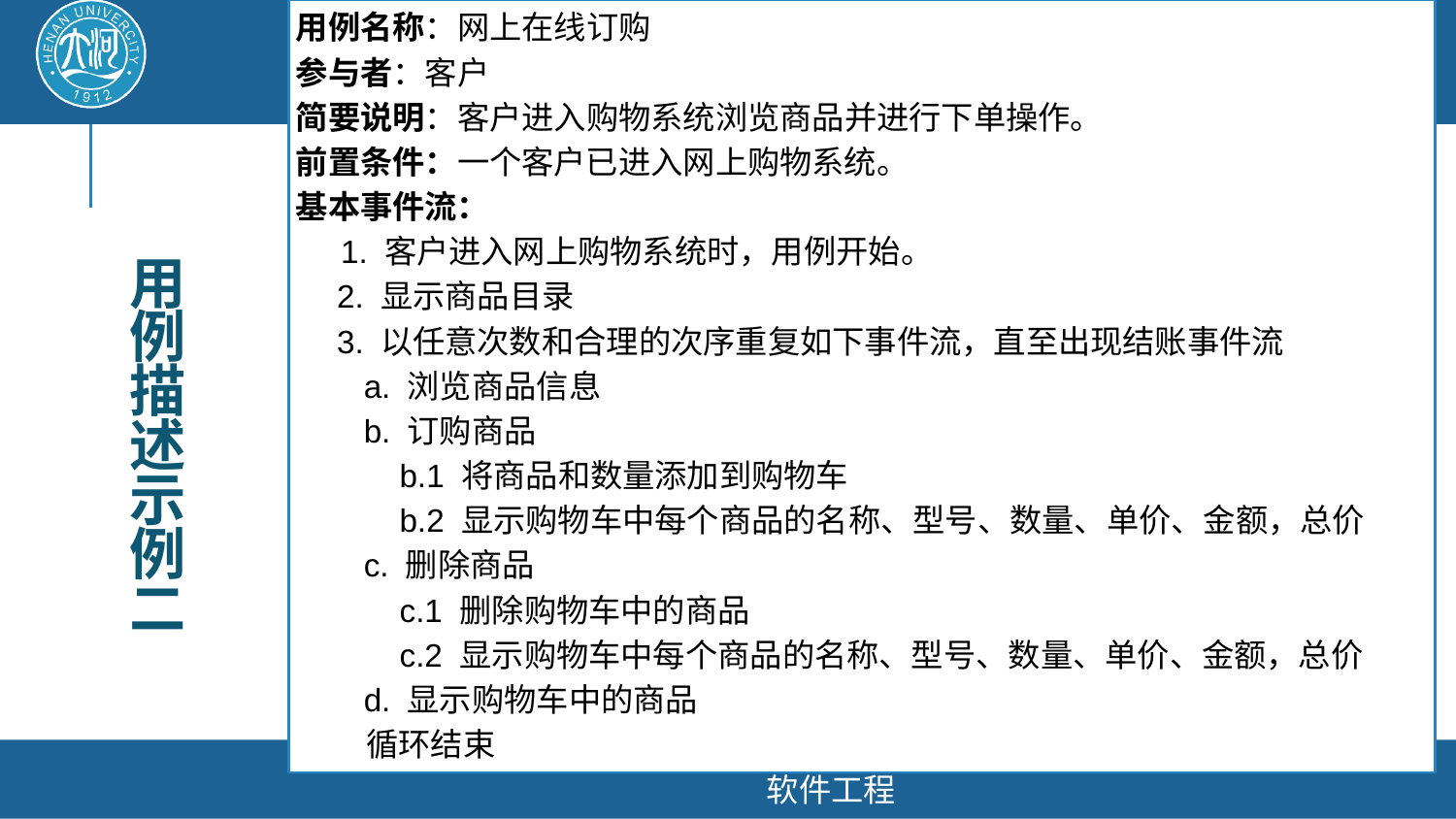

用例名称：网上在线订购
参与者：客户
简要说明：客户进入购物系统浏览商品并进行下单操作。
前置条件：一个客户已进入网上购物系统。
基本事件流：
     1. 客户进入网上购物系统时，用例开始。
2. 显示商品目录
3. 以任意次数和合理的次序重复如下事件流，直至出现结账事件流
   a. 浏览商品信息
   b. 订购商品
       b.1 将商品和数量添加到购物车
       b.2 显示购物车中每个商品的名称、型号、数量、单价、金额，总价
   c. 删除商品
       c.1 删除购物车中的商品
       c.2 显示购物车中每个商品的名称、型号、数量、单价、金额，总价
   d. 显示购物车中的商品
   循环结束
用例描述示例二

软件工程
66